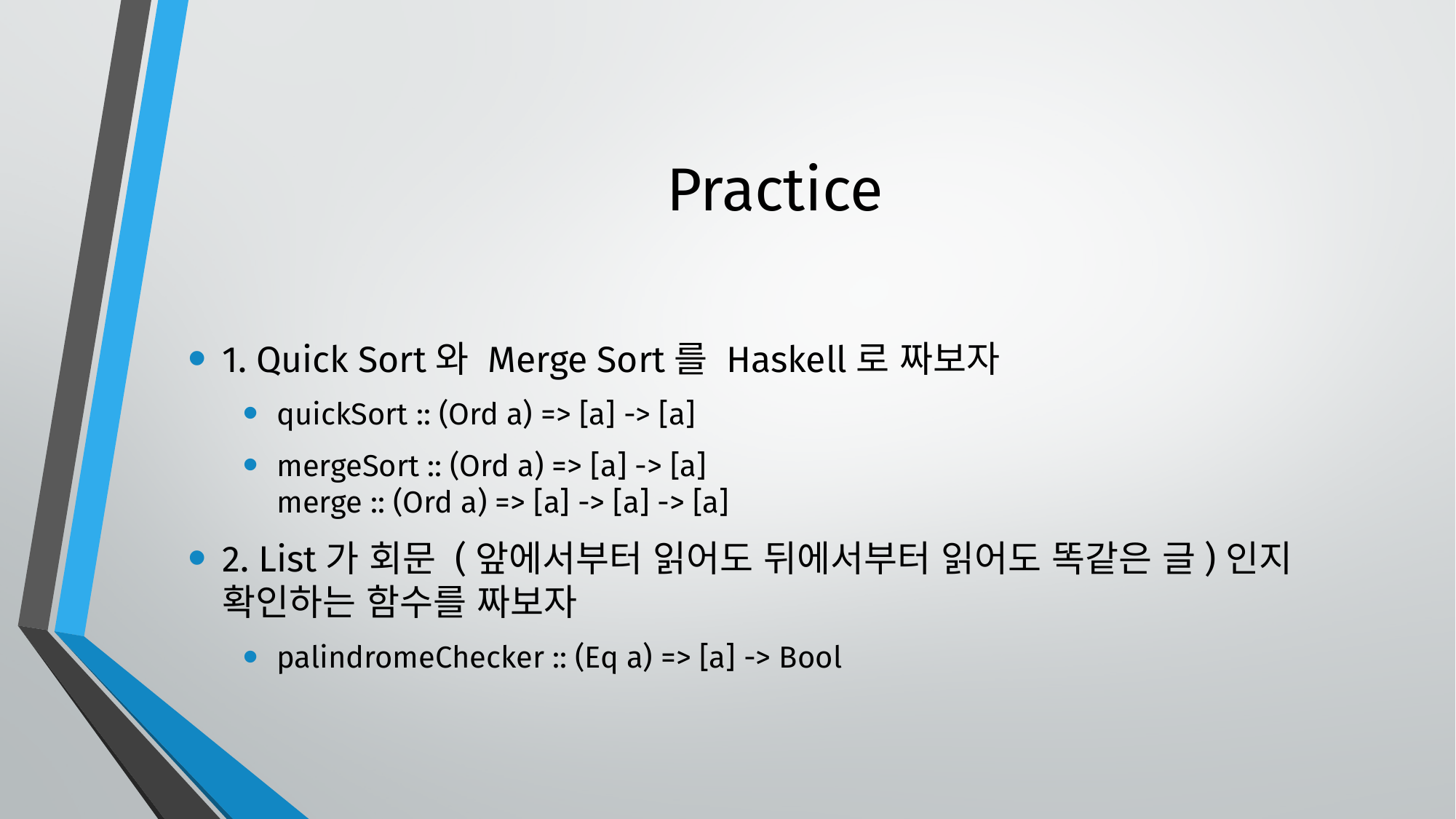

# Practice
1. Quick Sort와 Merge Sort를 Haskell로 짜보자
quickSort :: (Ord a) => [a] -> [a]
mergeSort :: (Ord a) => [a] -> [a]
merge :: (Ord a) => [a] -> [a] -> [a]
2. List가 회문 (앞에서부터 읽어도 뒤에서부터 읽어도 똑같은 글)인지 확인하는 함수를 짜보자
palindromeChecker :: (Eq a) => [a] -> Bool